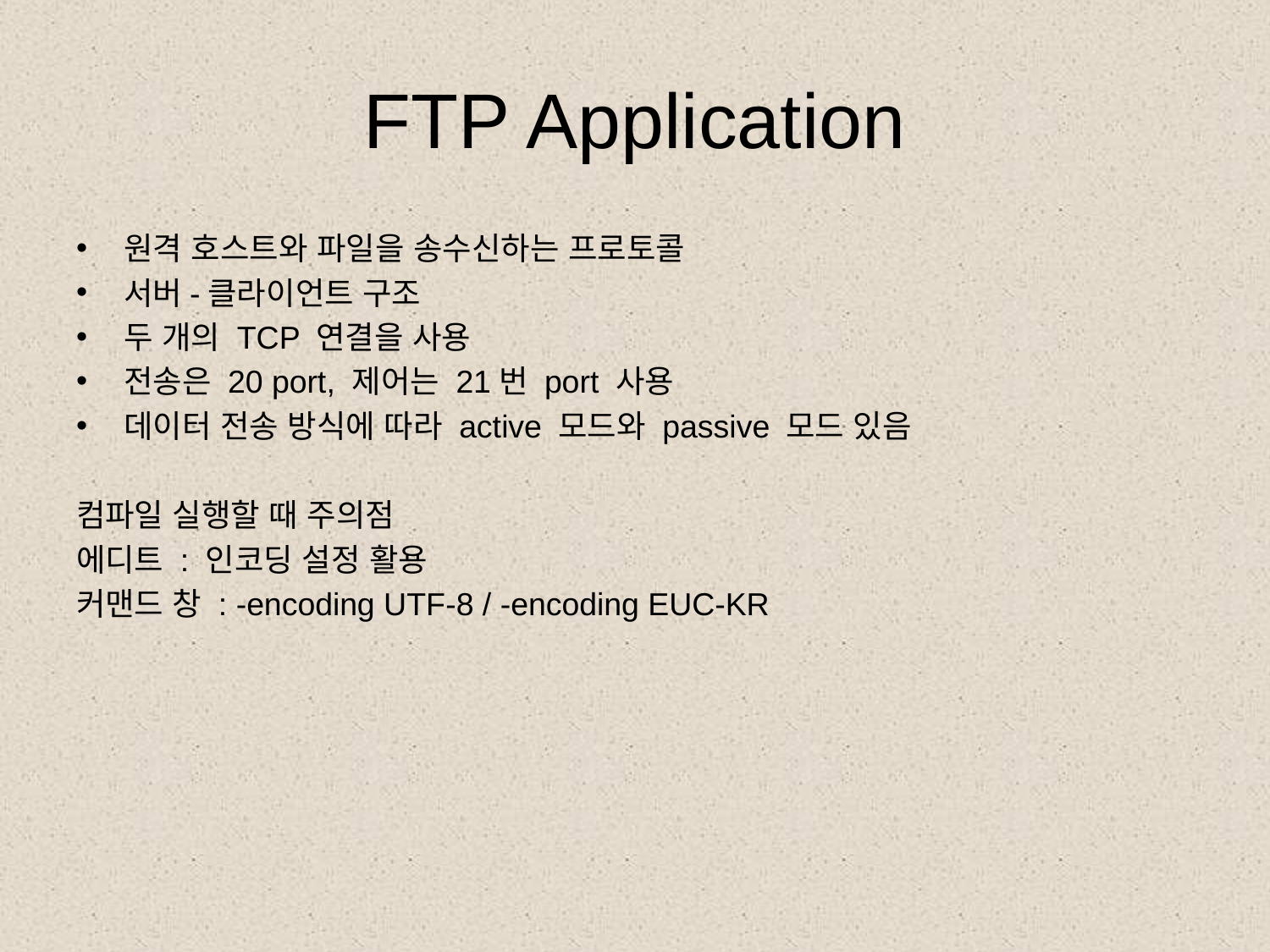

# FTP Application
원격 호스트와 파일을 송수신하는 프로토콜
서버-클라이언트 구조
두 개의 TCP 연결을 사용
전송은 20 port, 제어는 21번 port 사용
데이터 전송 방식에 따라 active 모드와 passive 모드 있음

컴파일 실행할 때 주의점
에디트 : 인코딩 설정 활용
커맨드 창 : -encoding UTF-8 / -encoding EUC-KR